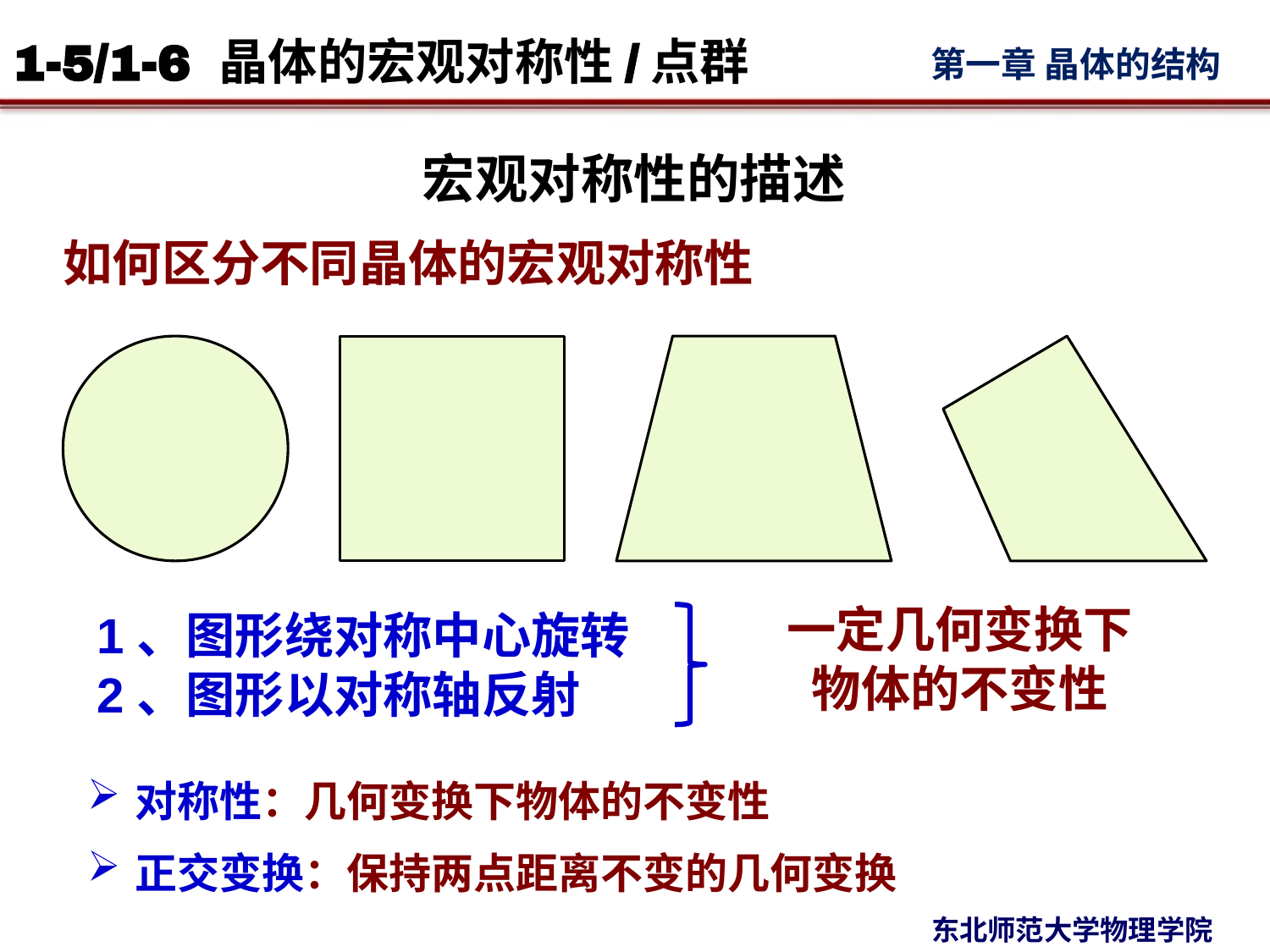

# 宏观对称性的描述
如何区分不同晶体的宏观对称性

一定几何变换下物体的不变性
1、图形绕对称中心旋转
2、图形以对称轴反射

对称性：几何变换下物体的不变性
正交变换：保持两点距离不变的几何变换